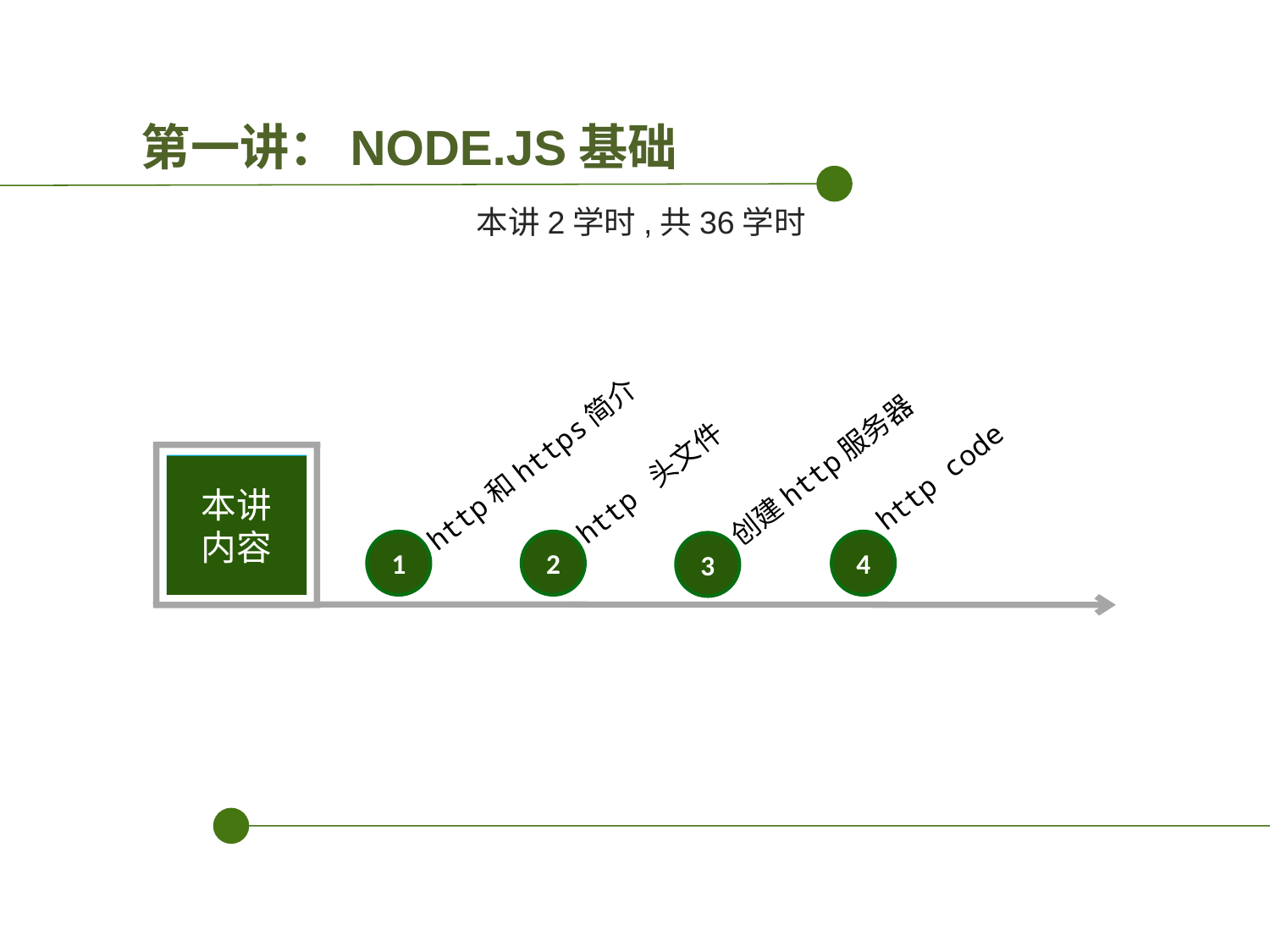

第一讲：NODE.JS基础

本讲2学时,共36学时

http和https简介
1
http code

4
创建http服务器
3
http 头文件
2

培训机构
本讲
内容